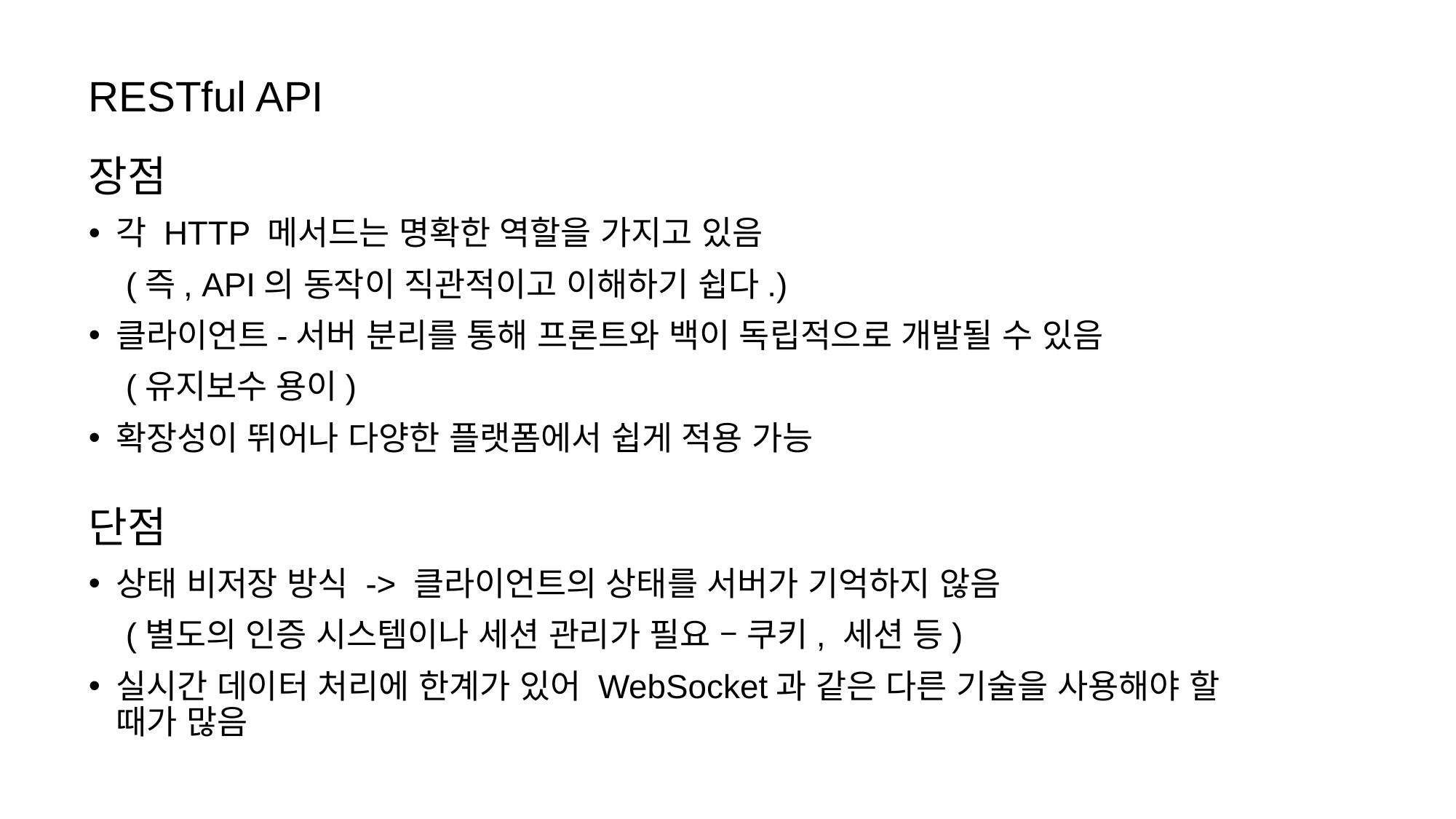

RESTful API
장점
각 HTTP 메서드는 명확한 역할을 가지고 있음
    (즉, API의 동작이 직관적이고 이해하기 쉽다.)
클라이언트-서버 분리를 통해 프론트와 백이 독립적으로 개발될 수 있음
    (유지보수 용이)
확장성이 뛰어나 다양한 플랫폼에서 쉽게 적용 가능
단점
상태 비저장 방식 -> 클라이언트의 상태를 서버가 기억하지 않음
    (별도의 인증 시스템이나 세션 관리가 필요 – 쿠키, 세션 등)
실시간 데이터 처리에 한계가 있어 WebSocket과 같은 다른 기술을 사용해야 할 때가 많음